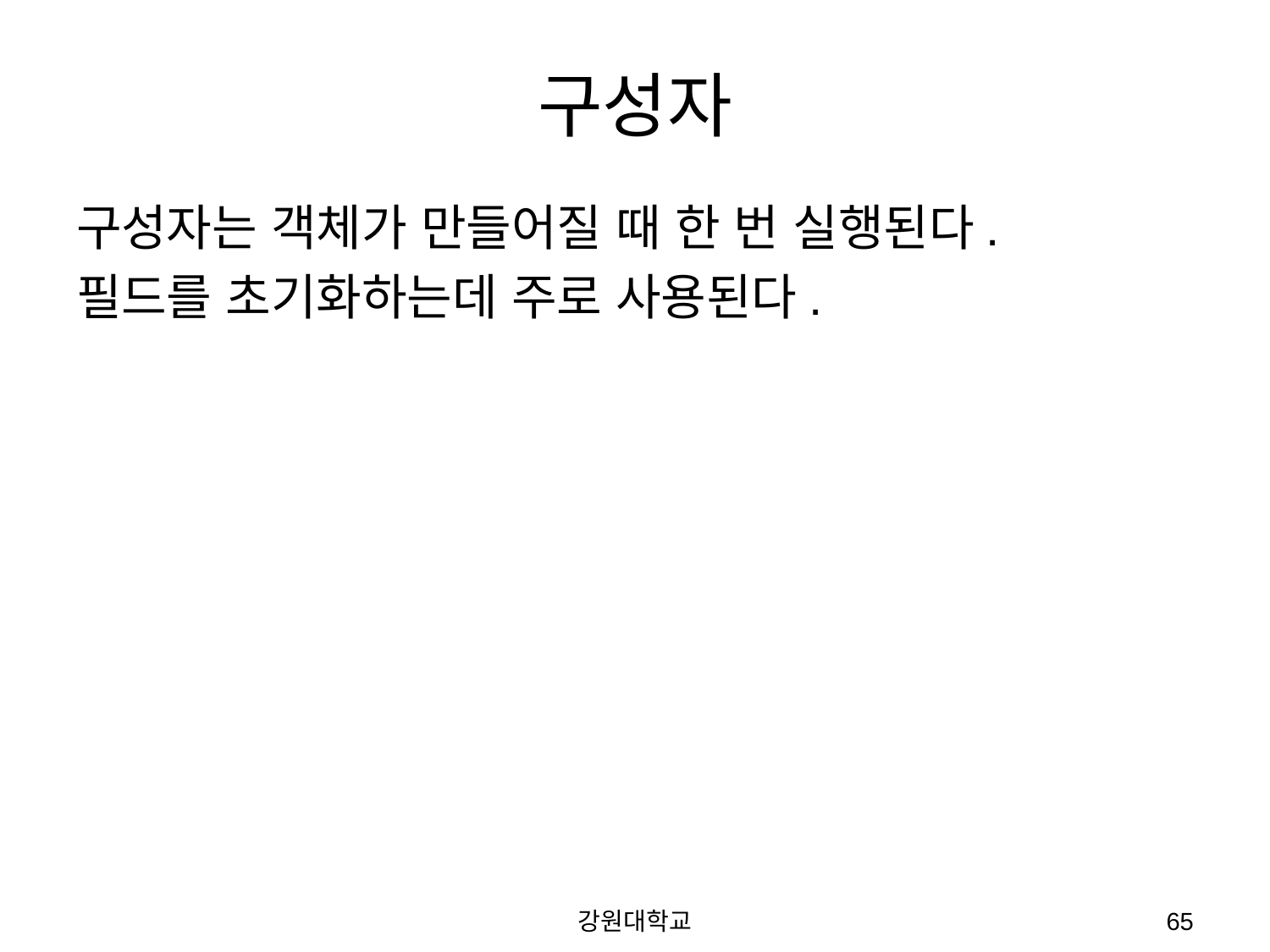

# 구성자
구성자는 객체가 만들어질 때 한 번 실행된다.
필드를 초기화하는데 주로 사용된다.
강원대학교
65